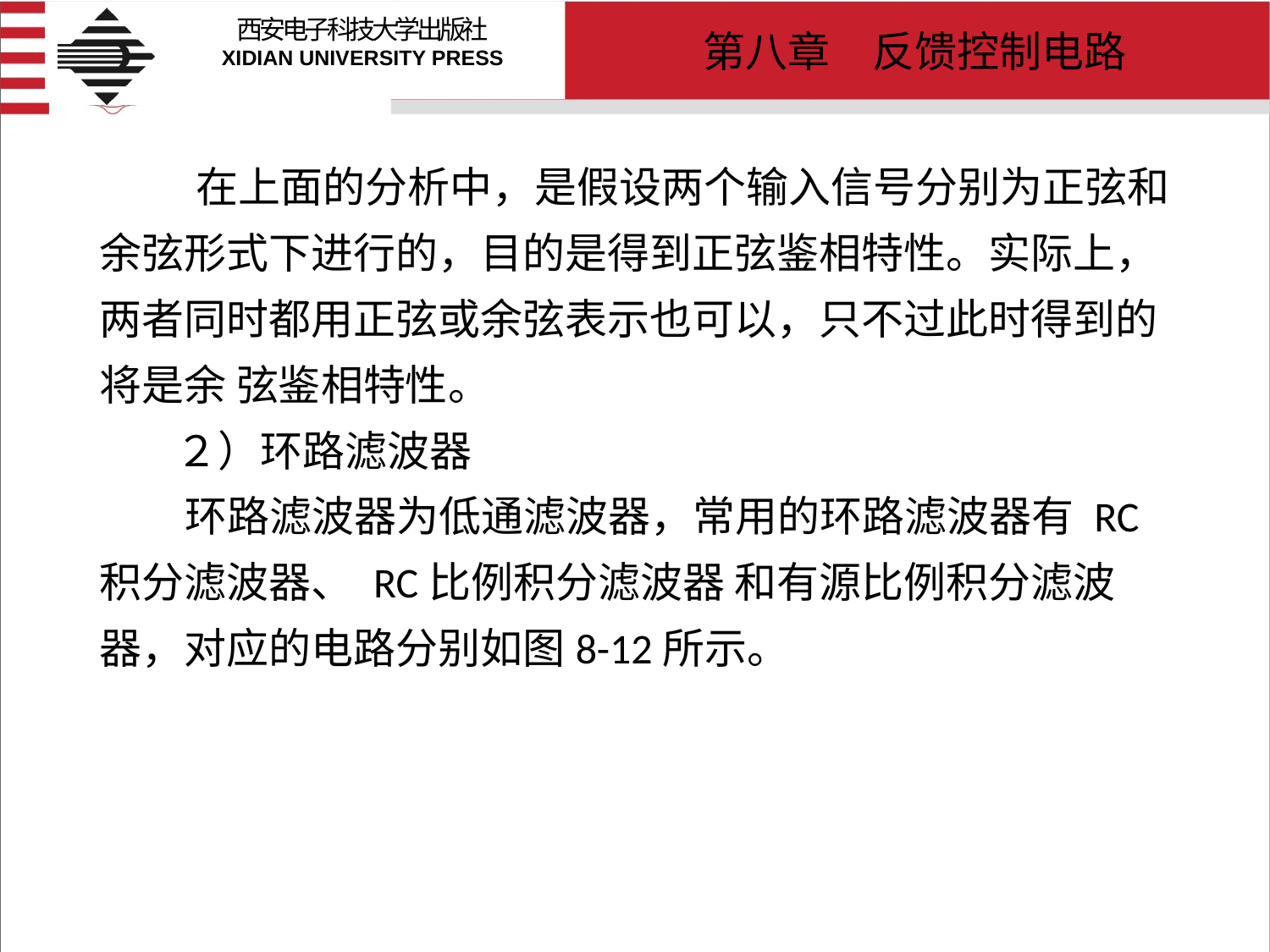

# 在上面的分析中，是假设两个输入信号分别为正弦和余弦形式下进行的，目的是得到正弦鉴相特性。实际上，两者同时都用正弦或余弦表示也可以，只不过此时得到的将是余 弦鉴相特性。 ２）环路滤波器 环路滤波器为低通滤波器，常用的环路滤波器有 RC 积分滤波器、 RC比例积分滤波器 和有源比例积分滤波器，对应的电路分别如图8-12所示。